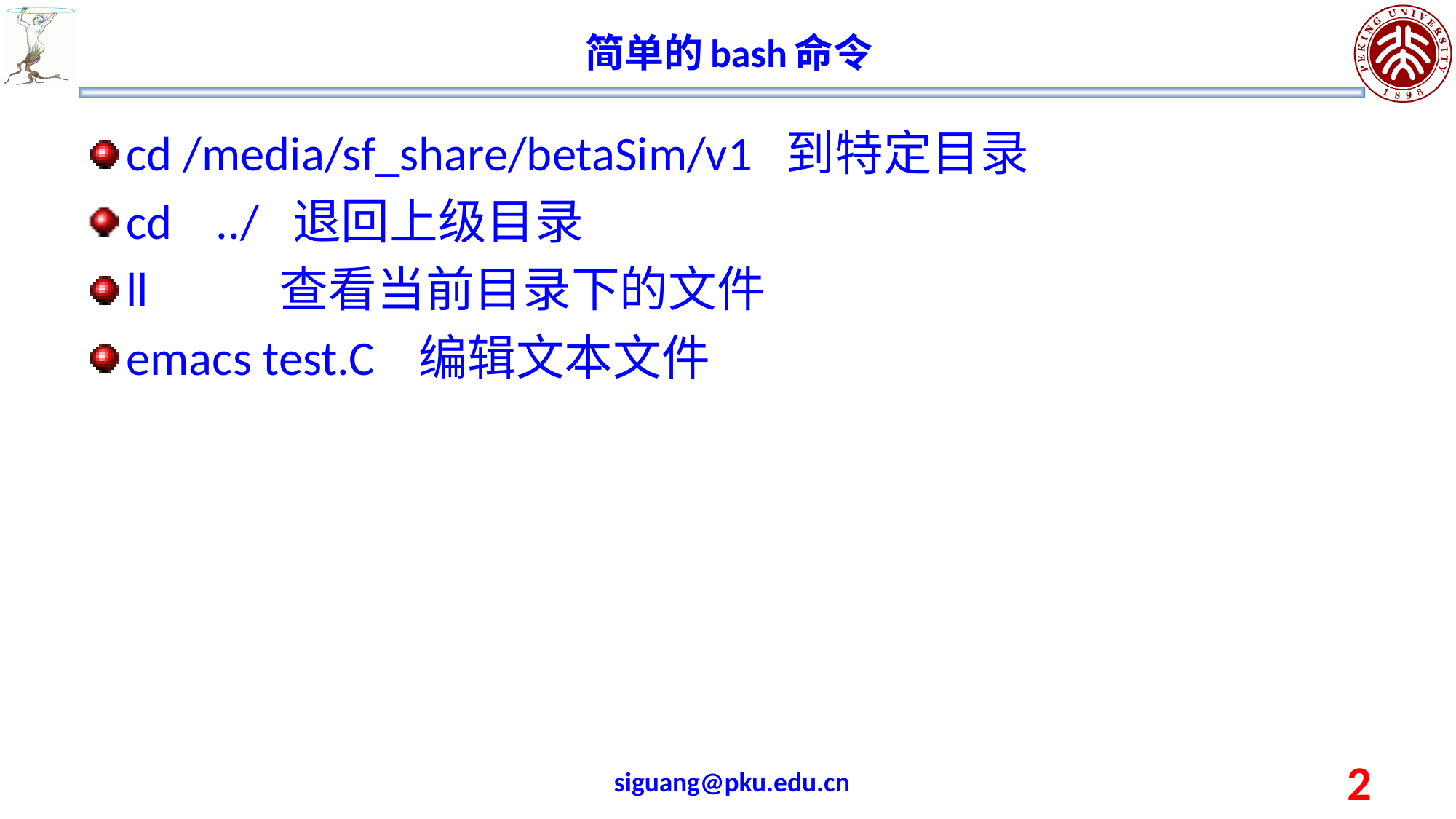

# 简单的bash命令
cd /media/sf_share/betaSim/v1  到特定目录
cd    ../  退回上级目录
ll           查看当前目录下的文件
emacs test.C   编辑文本文件
siguang@pku.edu.cn
2